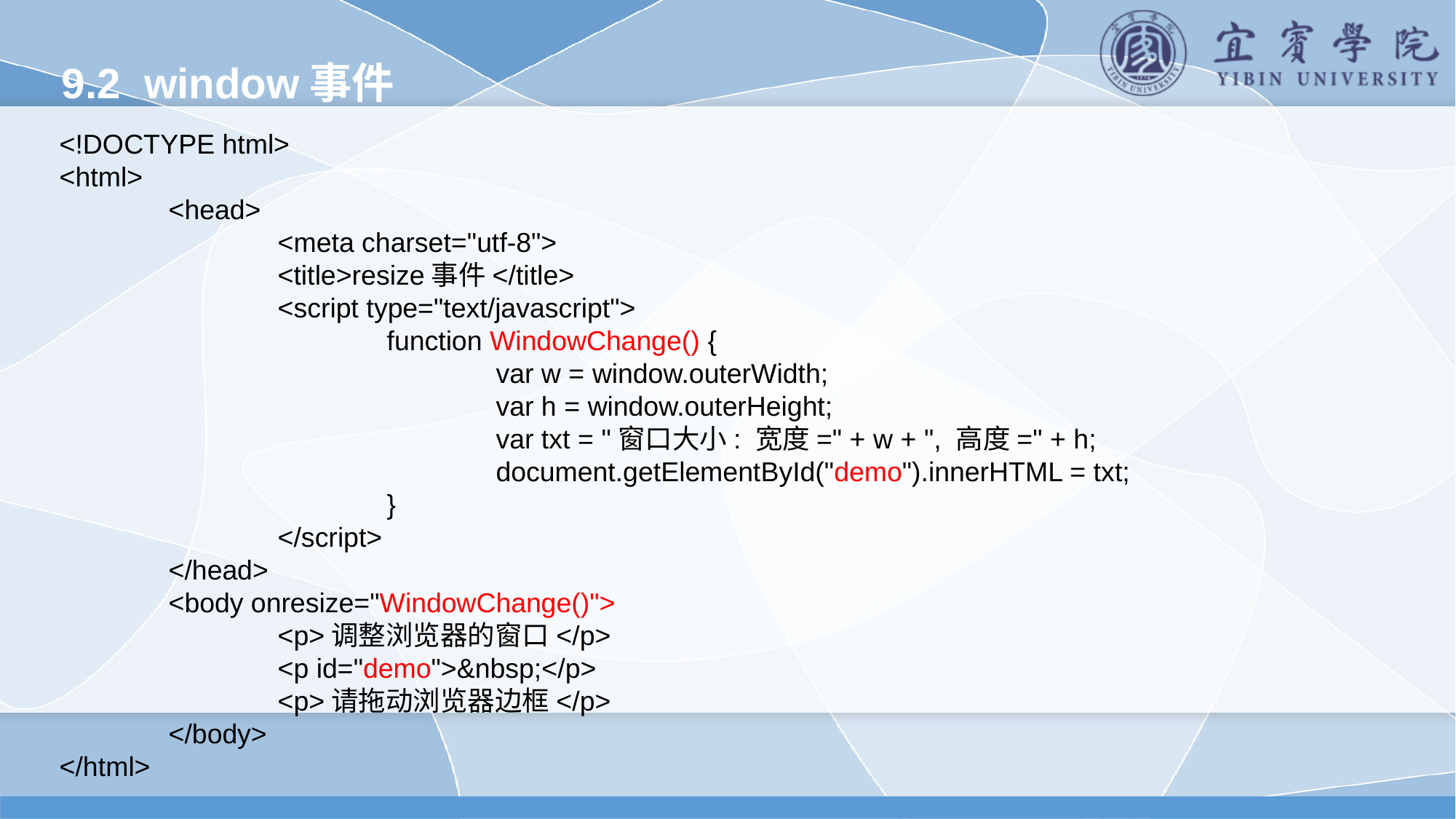

9.2  window事件
<!DOCTYPE html>
<html>
	<head>
		<meta charset="utf-8">
		<title>resize事件</title>
		<script type="text/javascript">
			function WindowChange() {
				var w = window.outerWidth;
				var h = window.outerHeight;
				var txt = "窗口大小: 宽度=" + w + ", 高度=" + h;
				document.getElementById("demo").innerHTML = txt;
			}
		</script>
	</head>
	<body onresize="WindowChange()">
		<p>调整浏览器的窗口</p>
		<p id="demo">&nbsp;</p>
		<p>请拖动浏览器边框</p>
	</body>
</html>